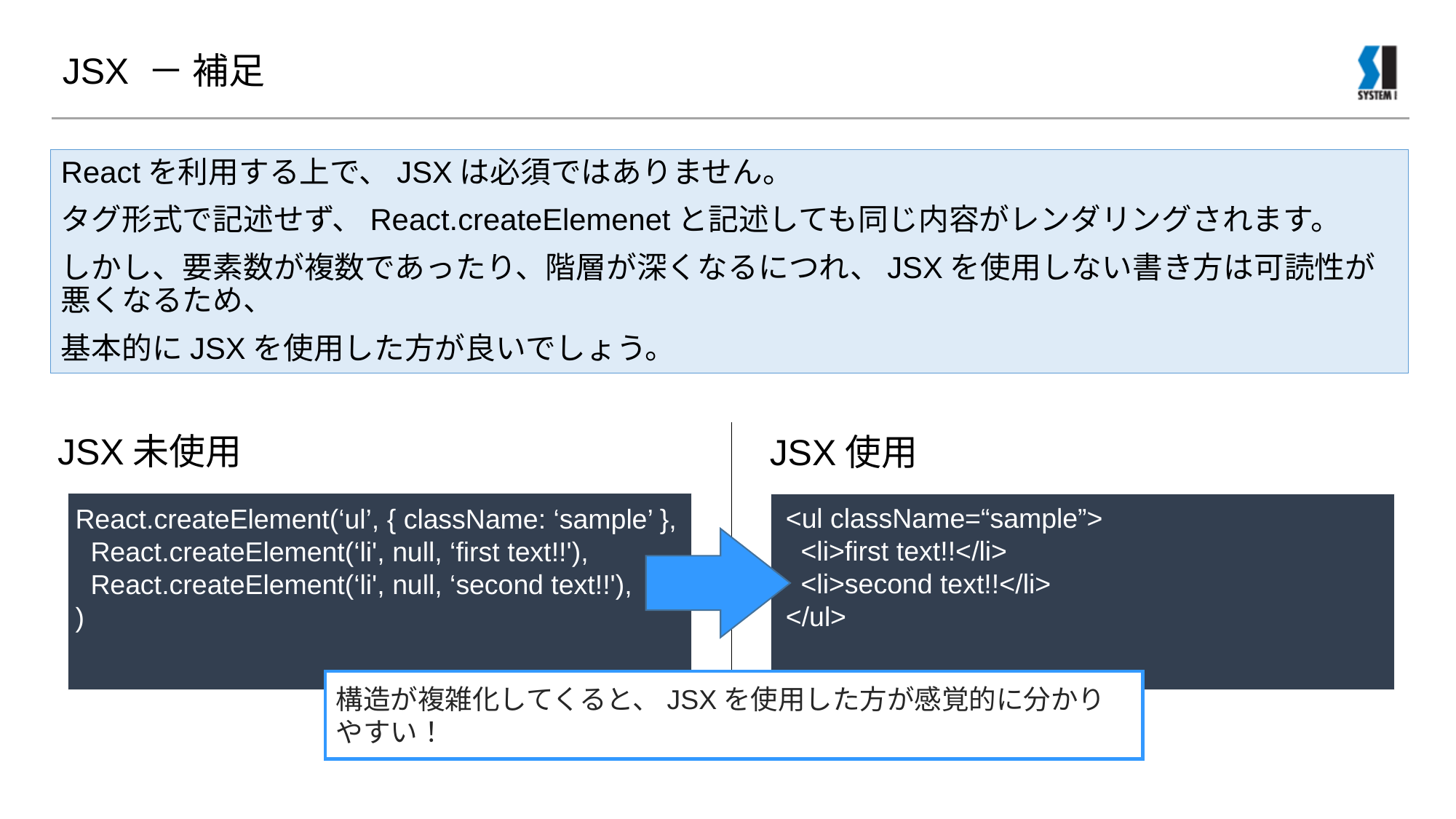

# JSX － 補足
Reactを利用する上で、JSXは必須ではありません。
タグ形式で記述せず、React.createElemenetと記述しても同じ内容がレンダリングされます。
しかし、要素数が複数であったり、階層が深くなるにつれ、JSXを使用しない書き方は可読性が悪くなるため、
基本的にJSXを使用した方が良いでしょう。
JSX未使用
JSX使用

<ul className=“sample”>
  <li>first text!!</li>
  <li>second text!!</li>
</ul>
React.createElement(‘ul’, { className: ‘sample’ },
  React.createElement(‘li', null, ‘first text!!'),
  React.createElement(‘li', null, ‘second text!!'),
)

構造が複雑化してくると、JSXを使用した方が感覚的に分かりやすい！